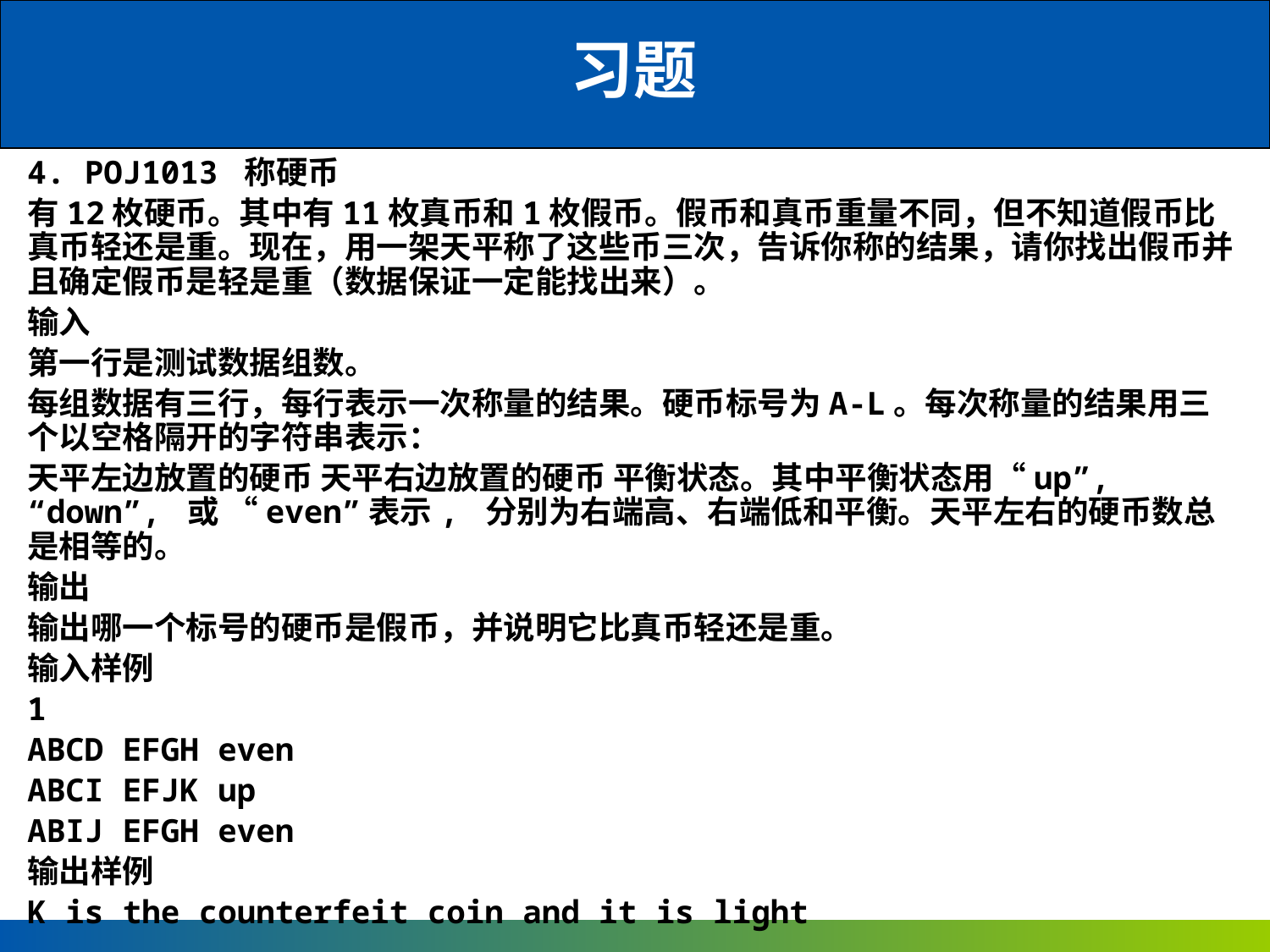

# 习题
4. POJ1013 称硬币
有12枚硬币。其中有11枚真币和1枚假币。假币和真币重量不同，但不知道假币比真币轻还是重。现在，用一架天平称了这些币三次，告诉你称的结果，请你找出假币并且确定假币是轻是重（数据保证一定能找出来）。
输入
第一行是测试数据组数。
每组数据有三行，每行表示一次称量的结果。硬币标号为A-L。每次称量的结果用三个以空格隔开的字符串表示：
天平左边放置的硬币 天平右边放置的硬币 平衡状态。其中平衡状态用“up”, “down”, 或 “even”表示, 分别为右端高、右端低和平衡。天平左右的硬币数总是相等的。
输出
输出哪一个标号的硬币是假币，并说明它比真币轻还是重。
输入样例
1
ABCD EFGH even
ABCI EFJK up
ABIJ EFGH even
输出样例
K is the counterfeit coin and it is light